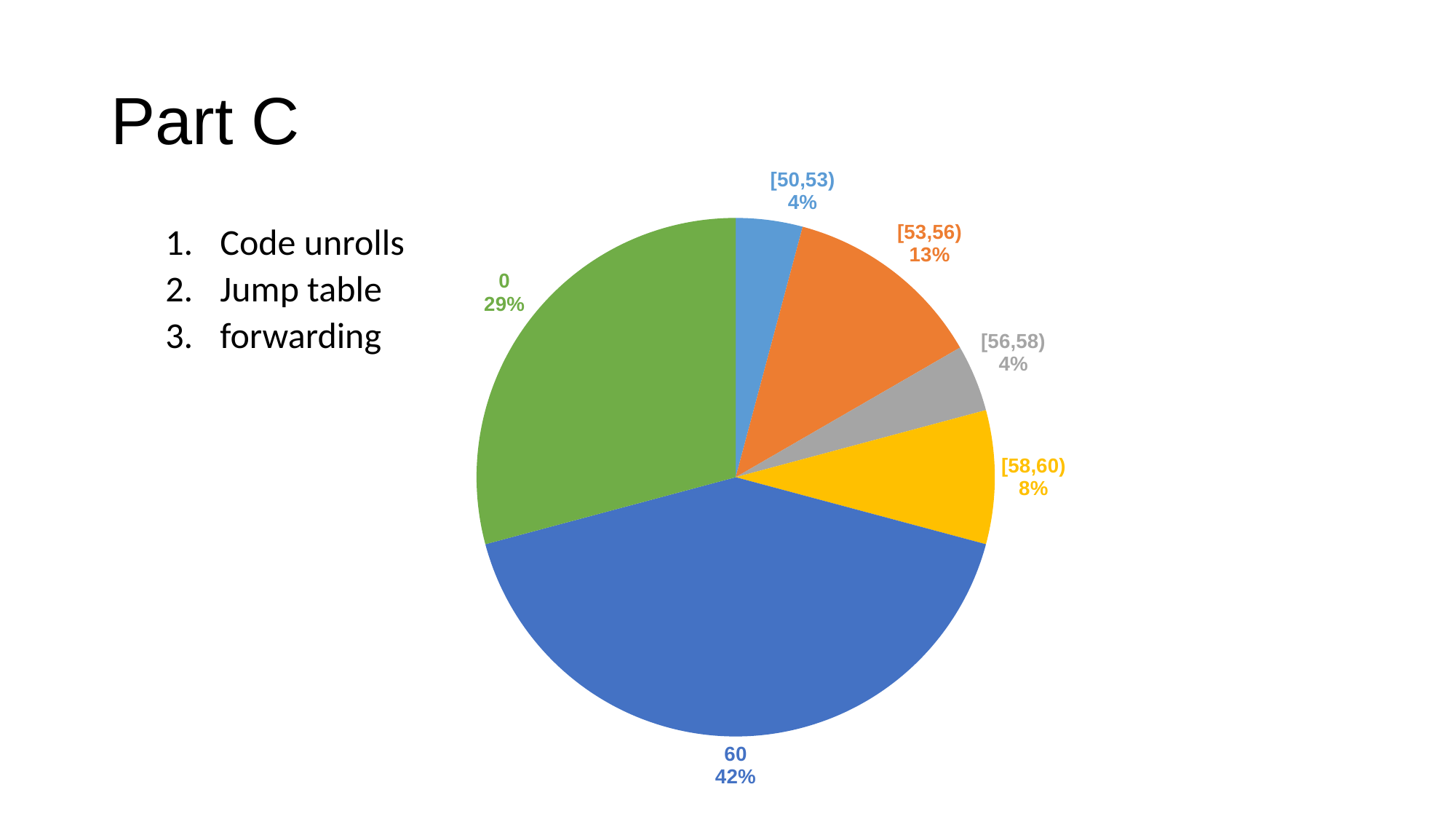

# Part C

### Chart

| Category | 列1 |
|---|---|
| [50,53) | 1.0 |
| [53,56) | 3.0 |
| [56,58) | 1.0 |
| [58,60) | 2.0 |
| 60 | 10.0 |
| 0 | 7.0 |
Code unrolls
Jump table
forwarding